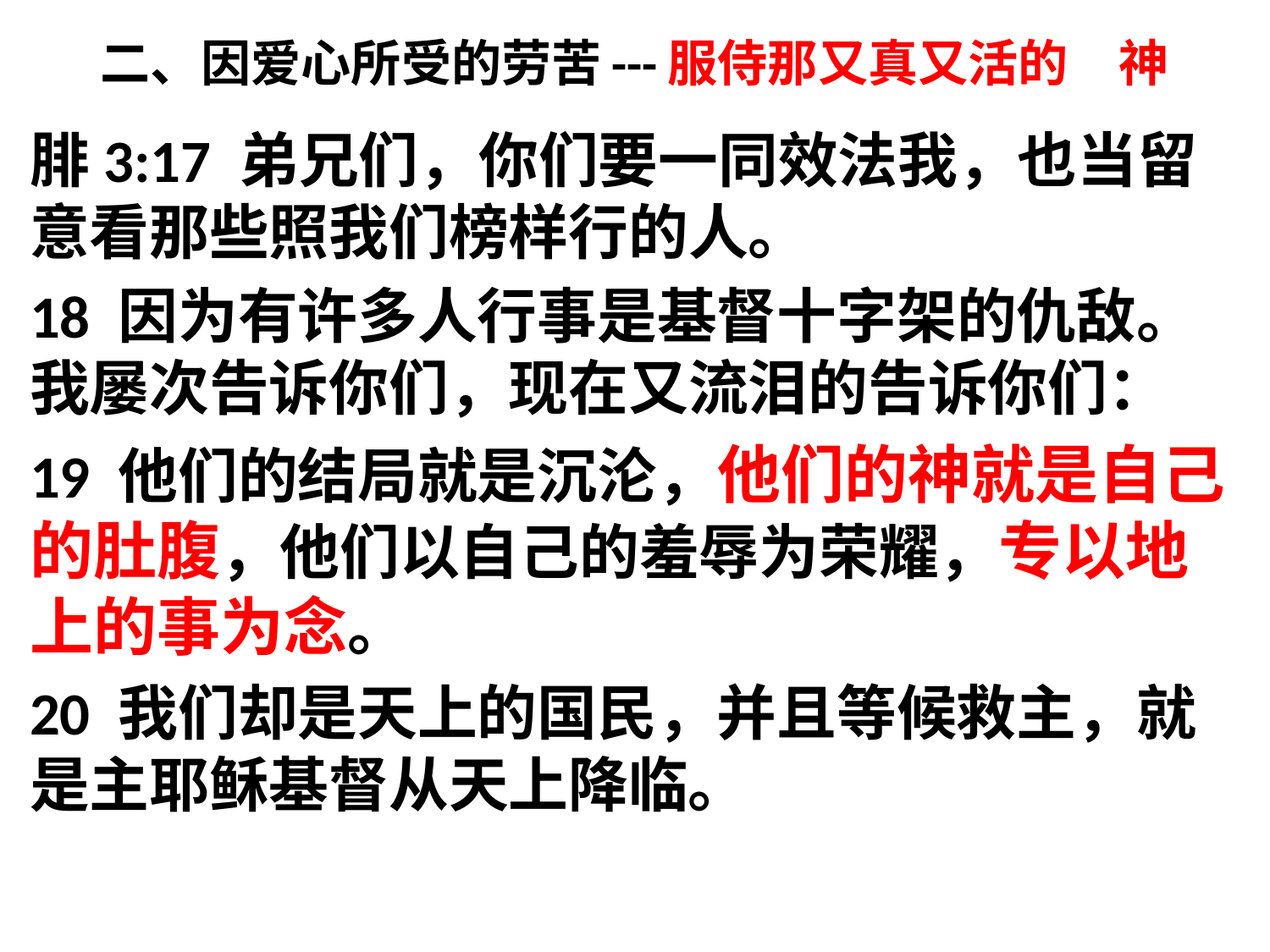

# 二、因爱心所受的劳苦---服侍那又真又活的　神
腓3:17 弟兄们，你们要一同效法我，也当留意看那些照我们榜样行的人。
18 因为有许多人行事是基督十字架的仇敌。我屡次告诉你们，现在又流泪的告诉你们：
19 他们的结局就是沉沦，他们的神就是自己的肚腹，他们以自己的羞辱为荣耀，专以地上的事为念。
20 我们却是天上的国民，并且等候救主，就是主耶稣基督从天上降临。